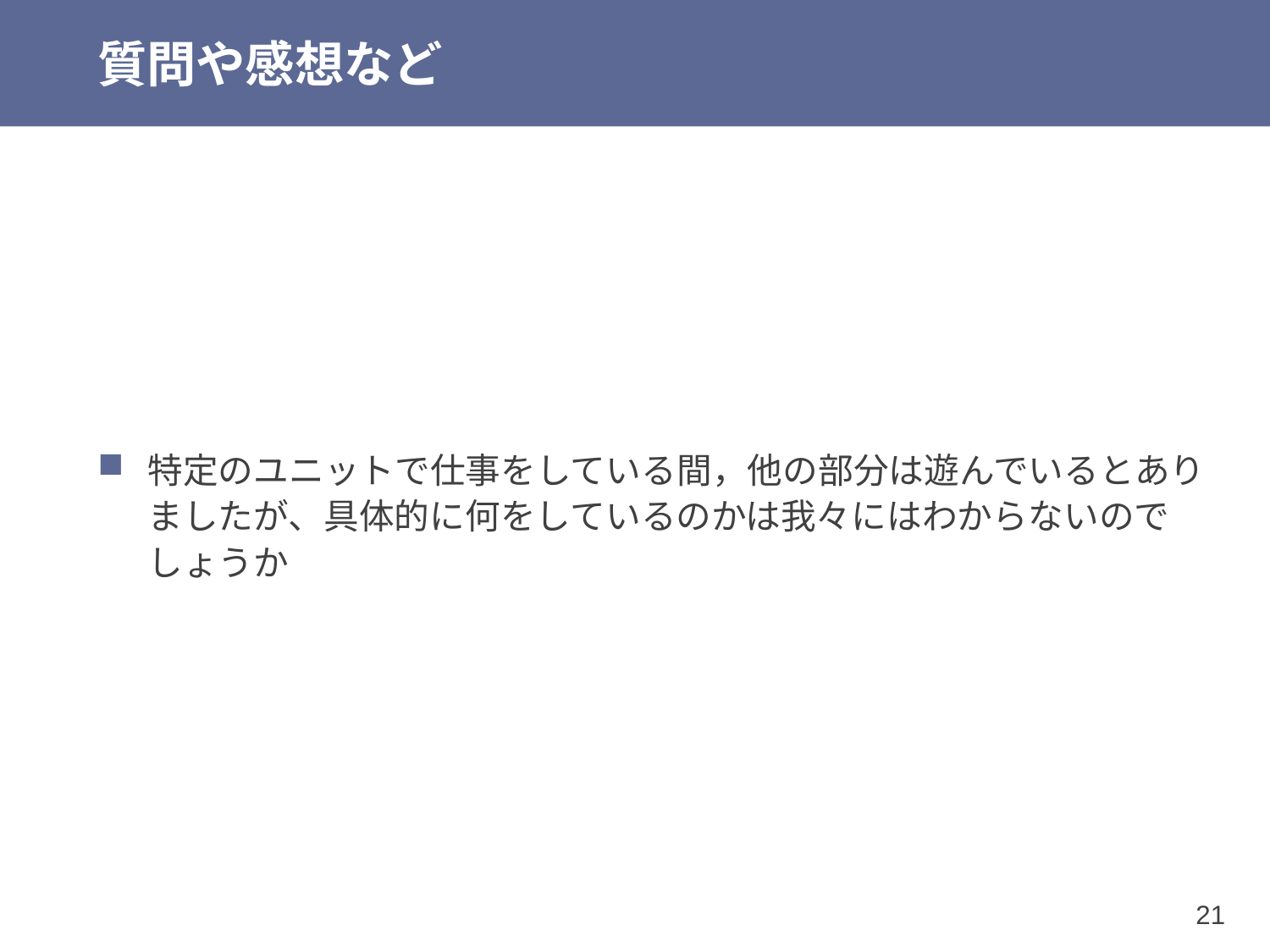

# 質問や感想など
特定のユニットで仕事をしている間，他の部分は遊んでいるとありましたが、具体的に何をしているのかは我々にはわからないのでしょうか